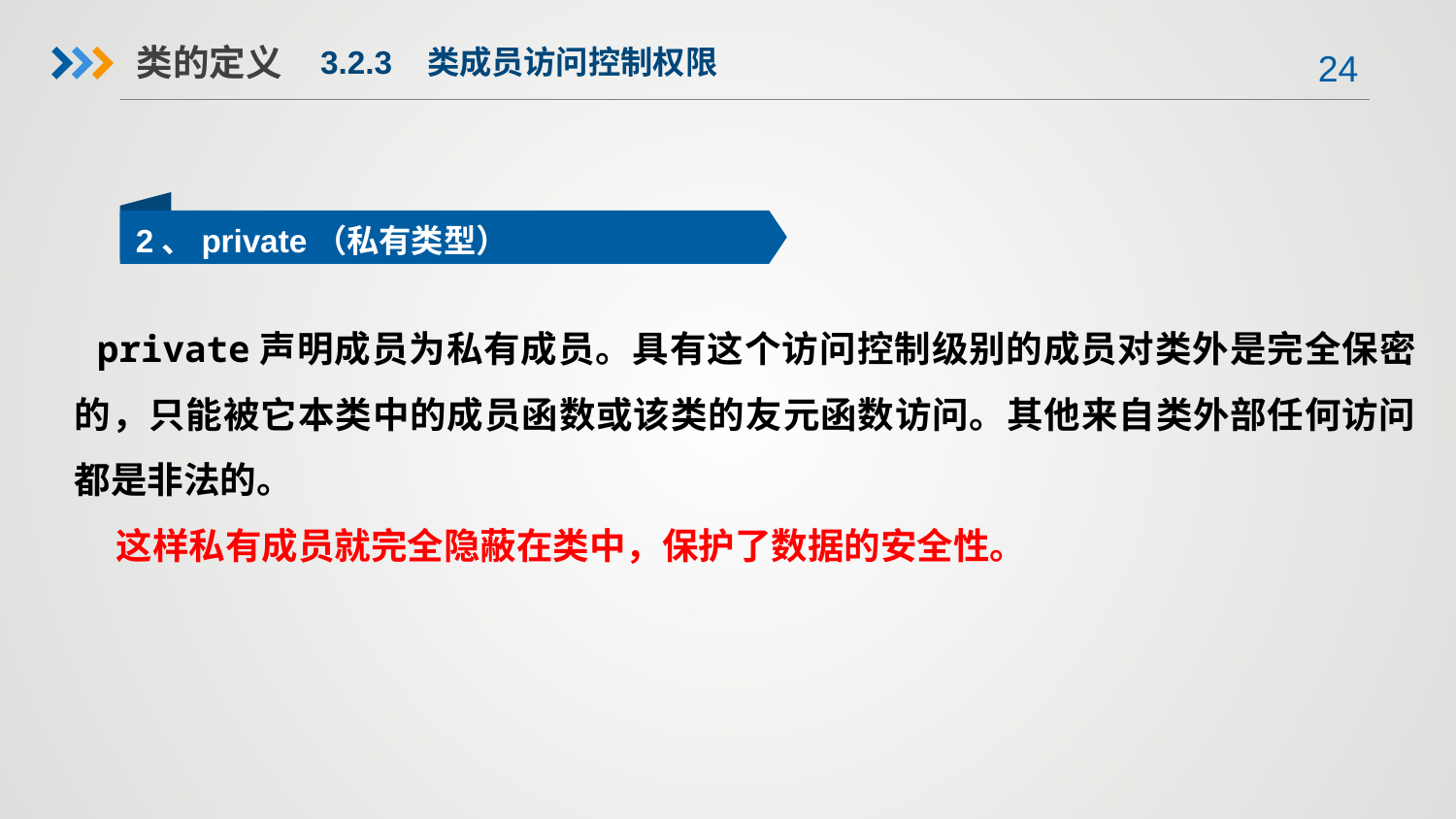

类的定义
3.2.3   类成员访问控制权限

2、private（私有类型）
 private声明成员为私有成员。具有这个访问控制级别的成员对类外是完全保密的，只能被它本类中的成员函数或该类的友元函数访问。其他来自类外部任何访问都是非法的。
    这样私有成员就完全隐蔽在类中，保护了数据的安全性。